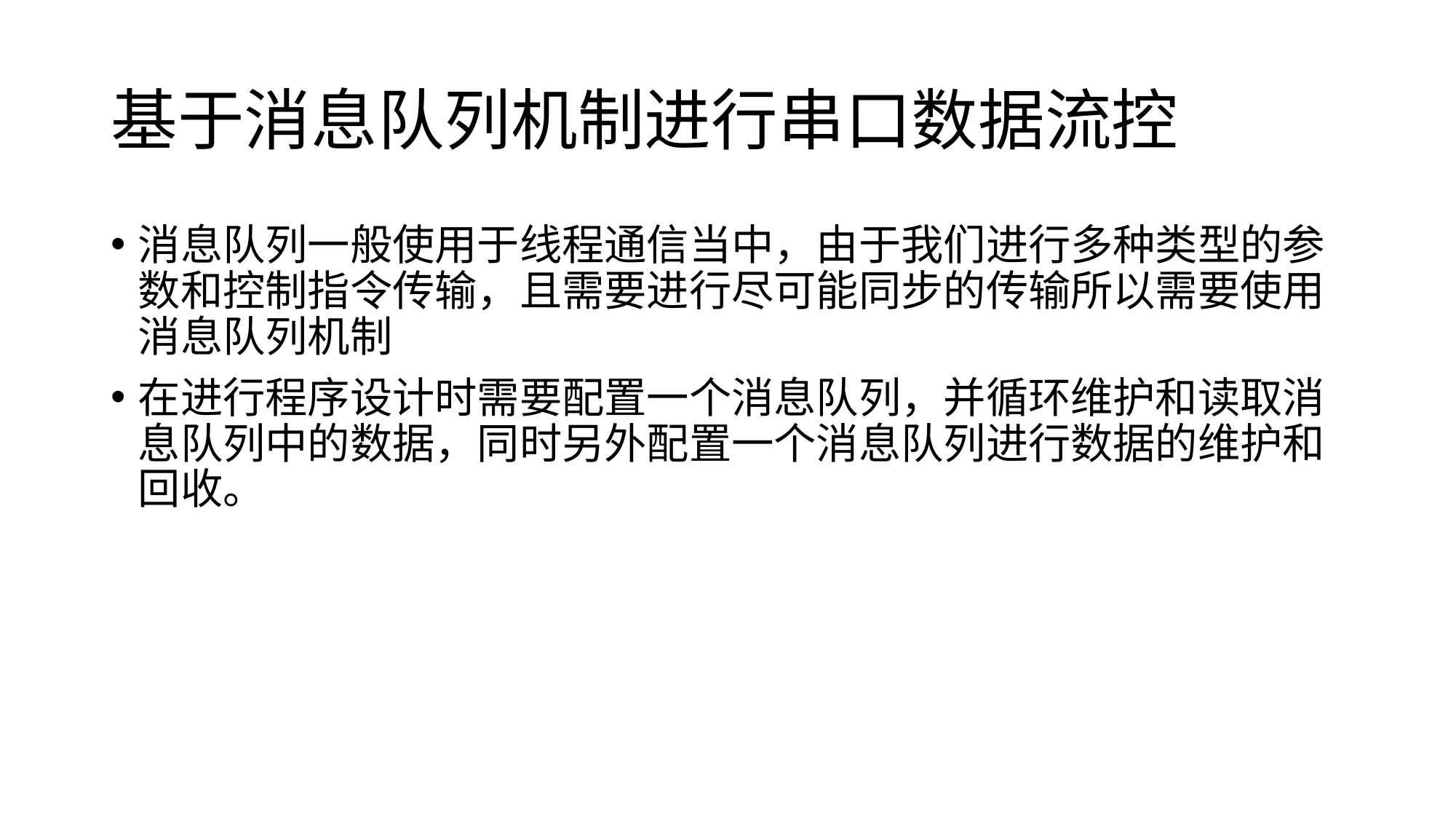

# 基于消息队列机制进行串口数据流控
消息队列一般使用于线程通信当中，由于我们进行多种类型的参数和控制指令传输，且需要进行尽可能同步的传输所以需要使用消息队列机制
在进行程序设计时需要配置一个消息队列，并循环维护和读取消息队列中的数据，同时另外配置一个消息队列进行数据的维护和回收。